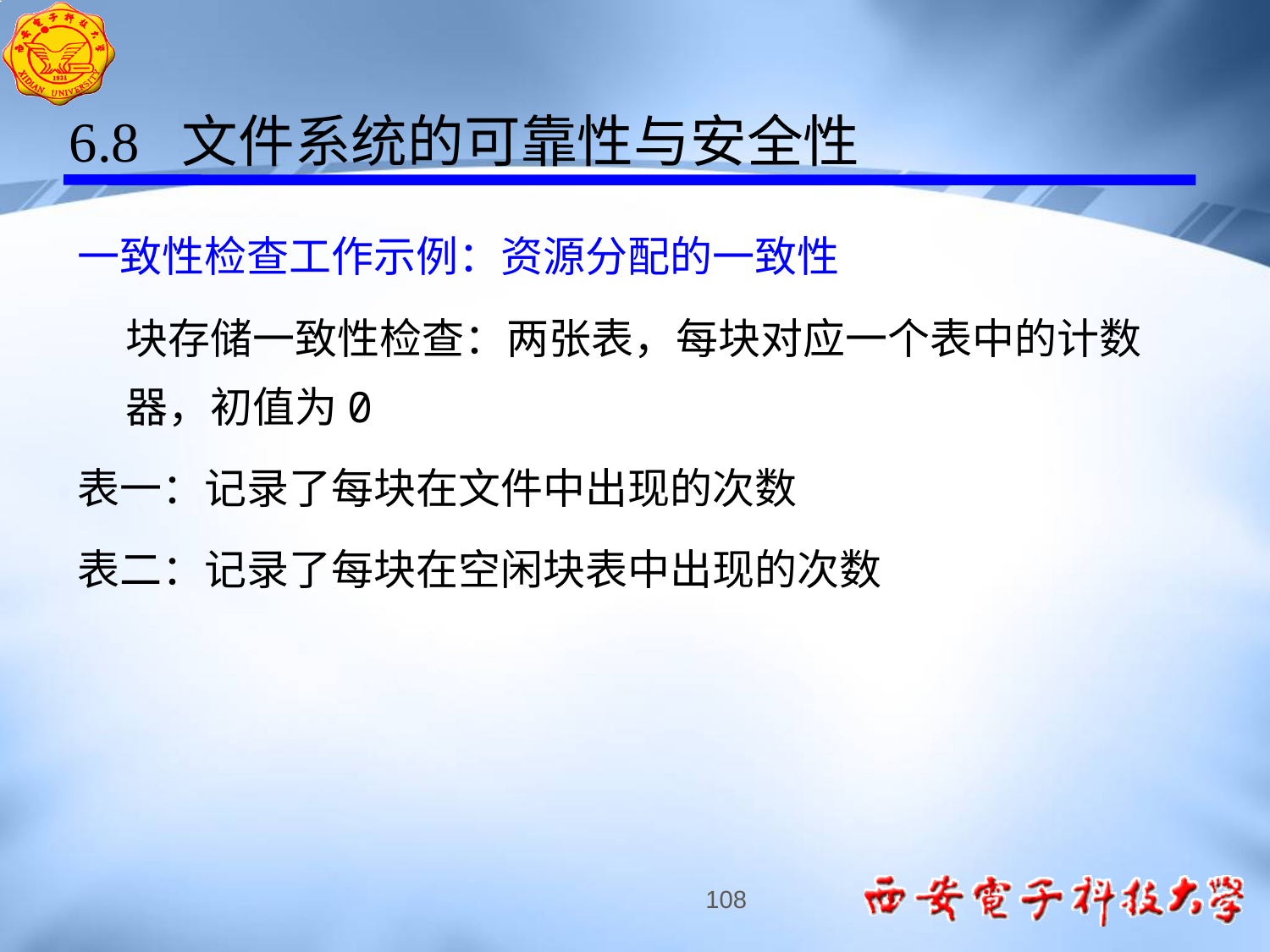

6.8  文件系统的可靠性与安全性
一致性检查工作示例：资源分配的一致性
    块存储一致性检查：两张表，每块对应一个表中的计数器，初值为0
表一：记录了每块在文件中出现的次数
表二：记录了每块在空闲块表中出现的次数

108